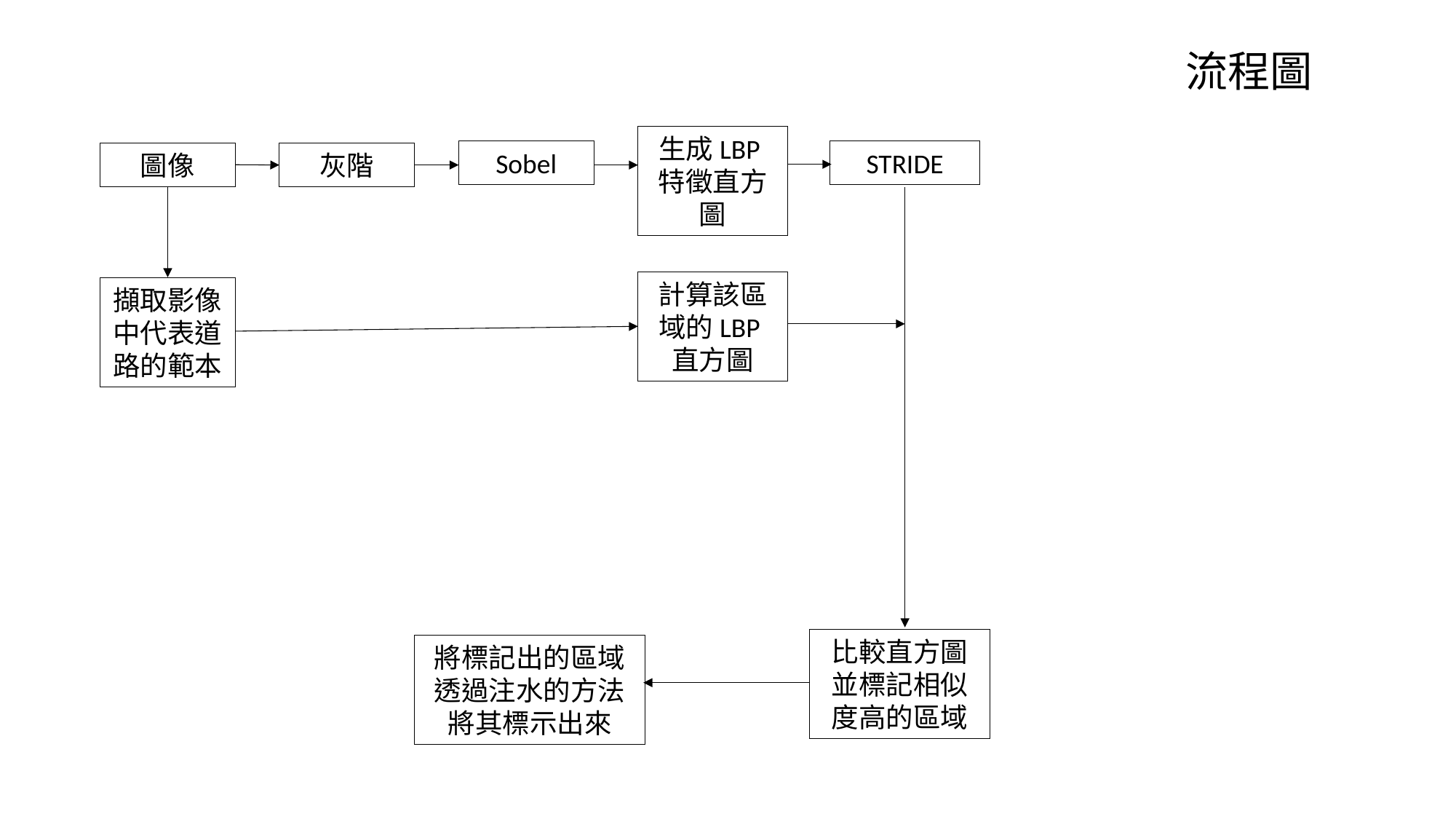

# 流程圖
生成LBP特徵直方圖
Sobel
STRIDE
圖像
灰階
計算該區域的LBP直方圖
擷取影像中代表道路的範本
比較直方圖並標記相似度高的區域
將標記出的區域透過注水的方法將其標示出來